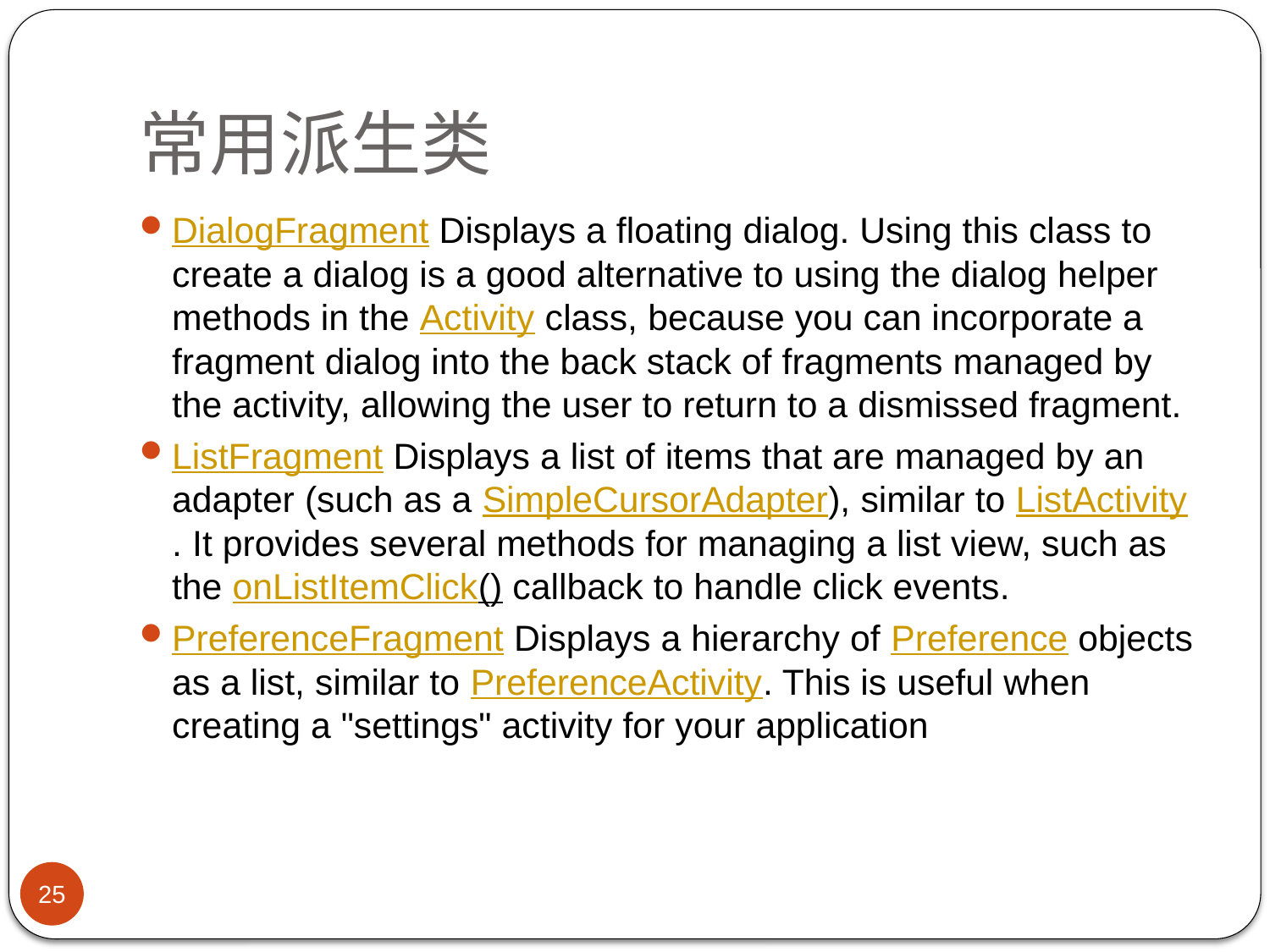

# 常用派生类
DialogFragment Displays a floating dialog. Using this class to create a dialog is a good alternative to using the dialog helper methods in the Activity class, because you can incorporate a fragment dialog into the back stack of fragments managed by the activity, allowing the user to return to a dismissed fragment.
ListFragment Displays a list of items that are managed by an adapter (such as a SimpleCursorAdapter), similar to ListActivity. It provides several methods for managing a list view, such as the onListItemClick() callback to handle click events.
PreferenceFragment Displays a hierarchy of Preference objects as a list, similar to PreferenceActivity. This is useful when creating a "settings" activity for your application
25